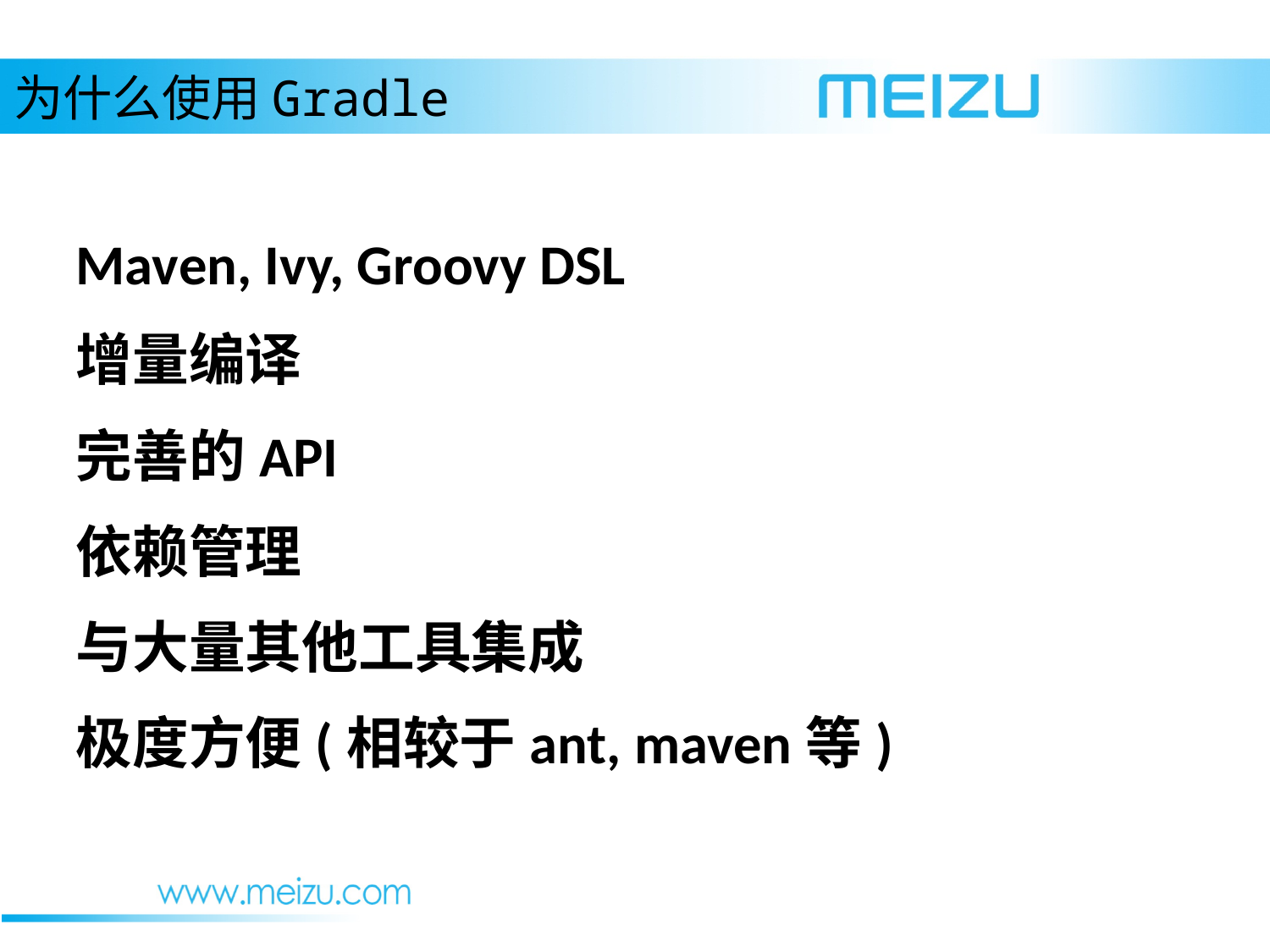

为什么使用Gradle
Maven, Ivy, Groovy DSL
增量编译
完善的API
依赖管理
与大量其他工具集成
极度方便(相较于ant, maven等)